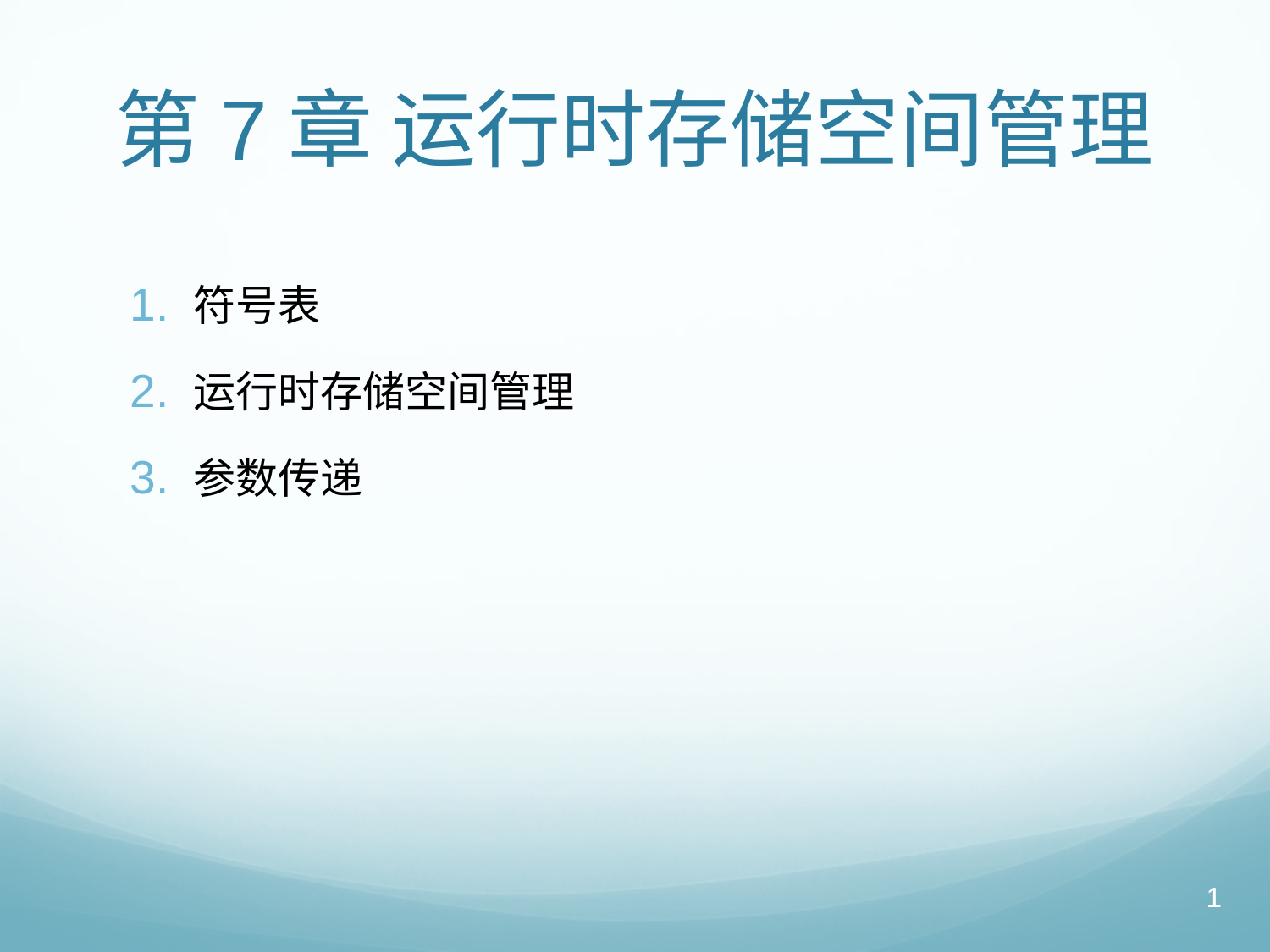

# 第7章 运行时存储空间管理
符号表
运行时存储空间管理
参数传递

1